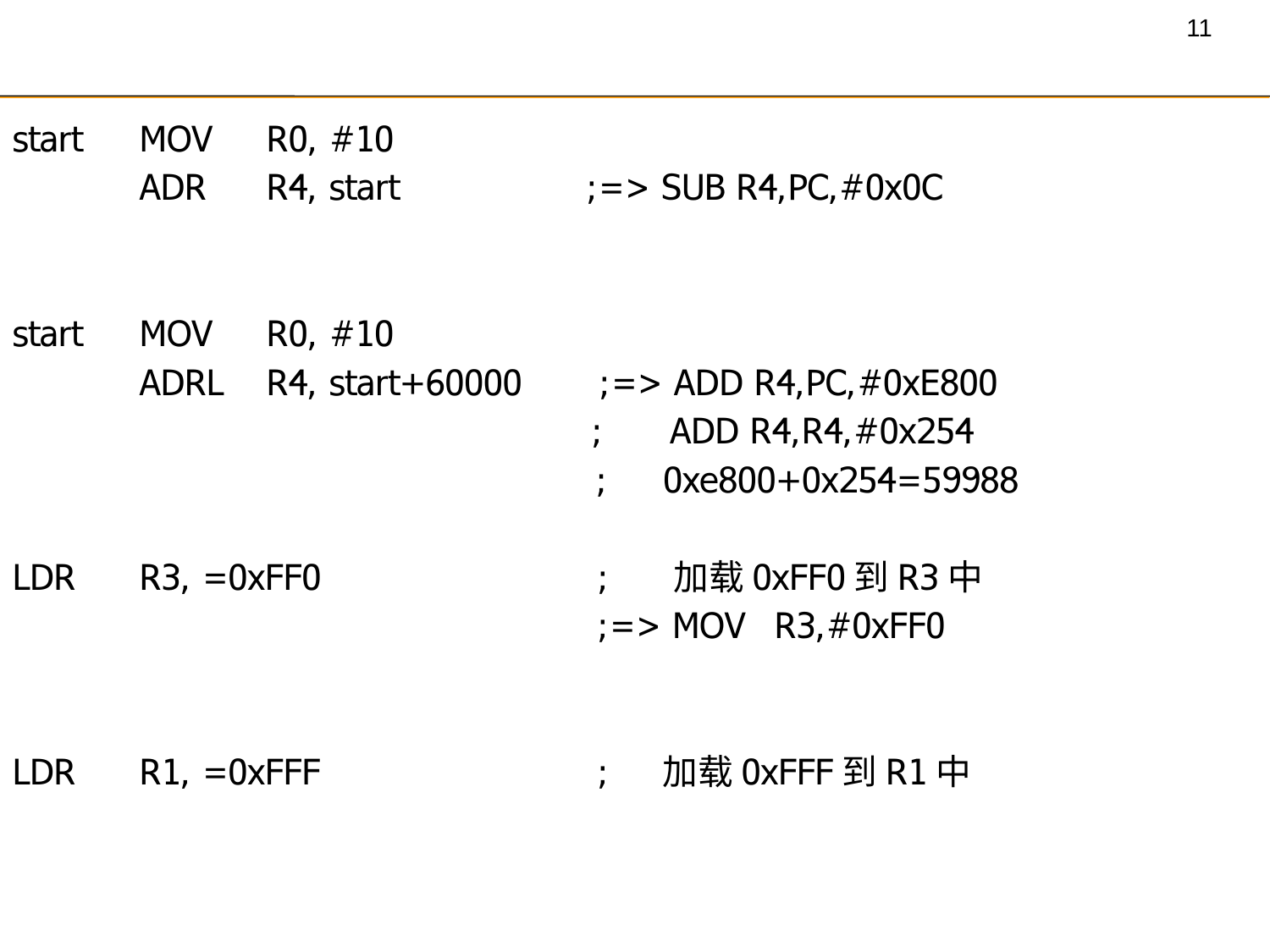

start	MOV	R0, #10
	ADR	R4, start	      ;=> SUB R4,PC,#0x0C

start	MOV	R0, #10
	ADRL	R4, start+60000       ;=> ADD R4,PC,#0xE800
			                  ;      ADD R4,R4,#0x254
                                                     ;     0xe800+0x254=59988

LDR	R3, =0xFF0		       ;     加载0xFF0到R3中
				       ;=> MOV	R3,#0xFF0

LDR	R1, =0xFFF		       ;    加载0xFFF到R1中